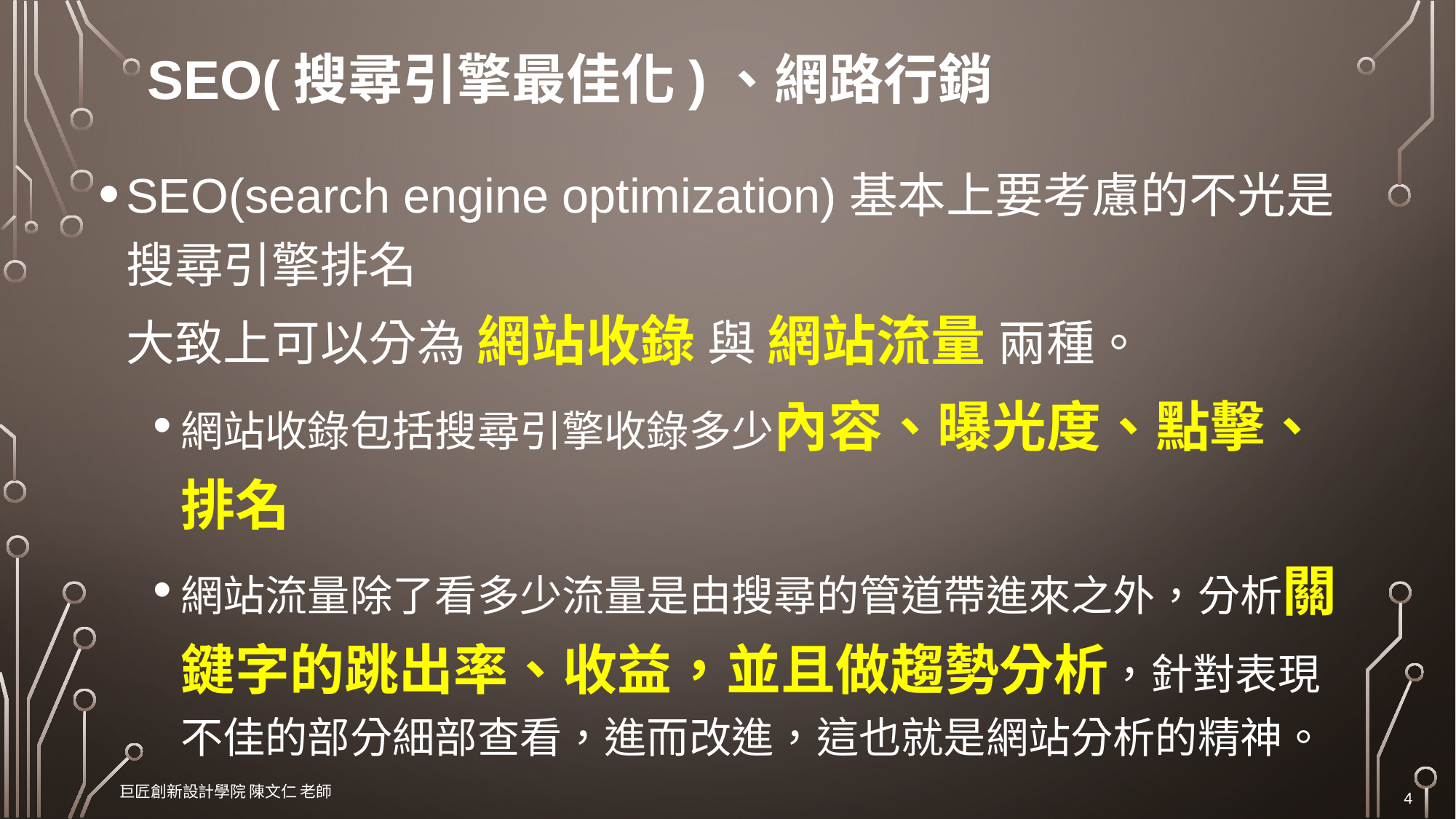

# SEO(搜尋引擎最佳化)、網路行銷
SEO(search engine optimization)基本上要考慮的不光是搜尋引擎排名
大致上可以分為 網站收錄 與 網站流量 兩種。
網站收錄包括搜尋引擎收錄多少內容、曝光度、點擊、排名
網站流量除了看多少流量是由搜尋的管道帶進來之外，分析關鍵字的跳出率、收益，並且做趨勢分析，針對表現不佳的部分細部查看，進而改進，這也就是網站分析的精神。
巨匠創新設計學院 陳文仁 老師
4